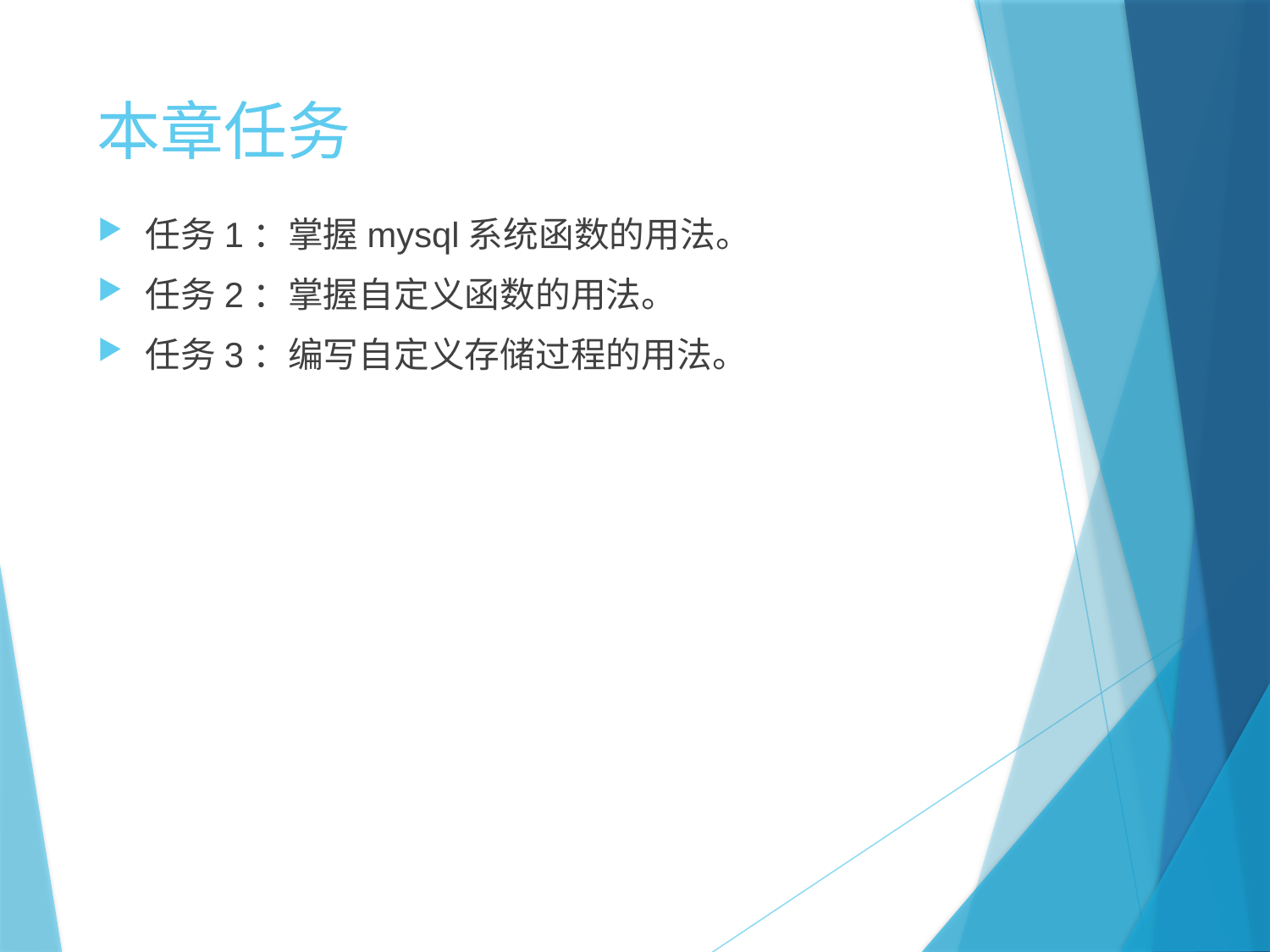

# 本章任务
任务1：掌握mysql系统函数的用法。
任务2：掌握自定义函数的用法。
任务3：编写自定义存储过程的用法。